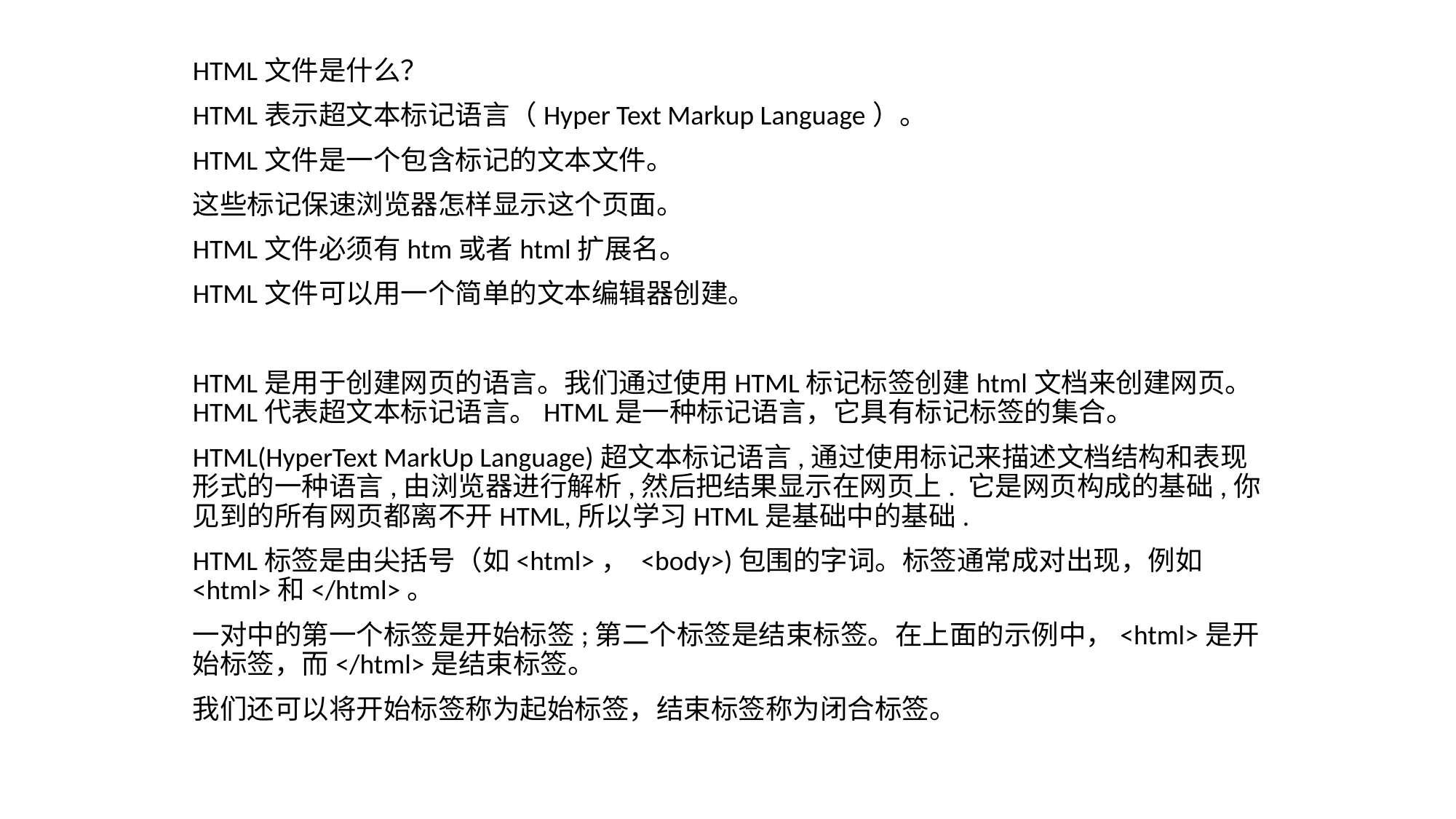

HTML文件是什么？
HTML表示超文本标记语言（Hyper Text Markup Language）。
HTML文件是一个包含标记的文本文件。
这些标记保速浏览器怎样显示这个页面。
HTML文件必须有htm或者html扩展名。
HTML文件可以用一个简单的文本编辑器创建。

HTML是用于创建网页的语言。我们通过使用HTML标记标签创建html文档来创建网页。HTML代表超文本标记语言。HTML是一种标记语言，它具有标记标签的集合。
HTML(HyperText MarkUp Language)超文本标记语言,通过使用标记来描述文档结构和表现形式的一种语言,由浏览器进行解析,然后把结果显示在网页上. 它是网页构成的基础,你见到的所有网页都离不开HTML,所以学习HTML是基础中的基础.
HTML标签是由尖括号（如<html>， <body>)包围的字词。标签通常成对出现，例如<html>和</html>。
一对中的第一个标签是开始标签;第二个标签是结束标签。在上面的示例中，<html>是开始标签，而</html>是结束标签。
我们还可以将开始标签称为起始标签，结束标签称为闭合标签。